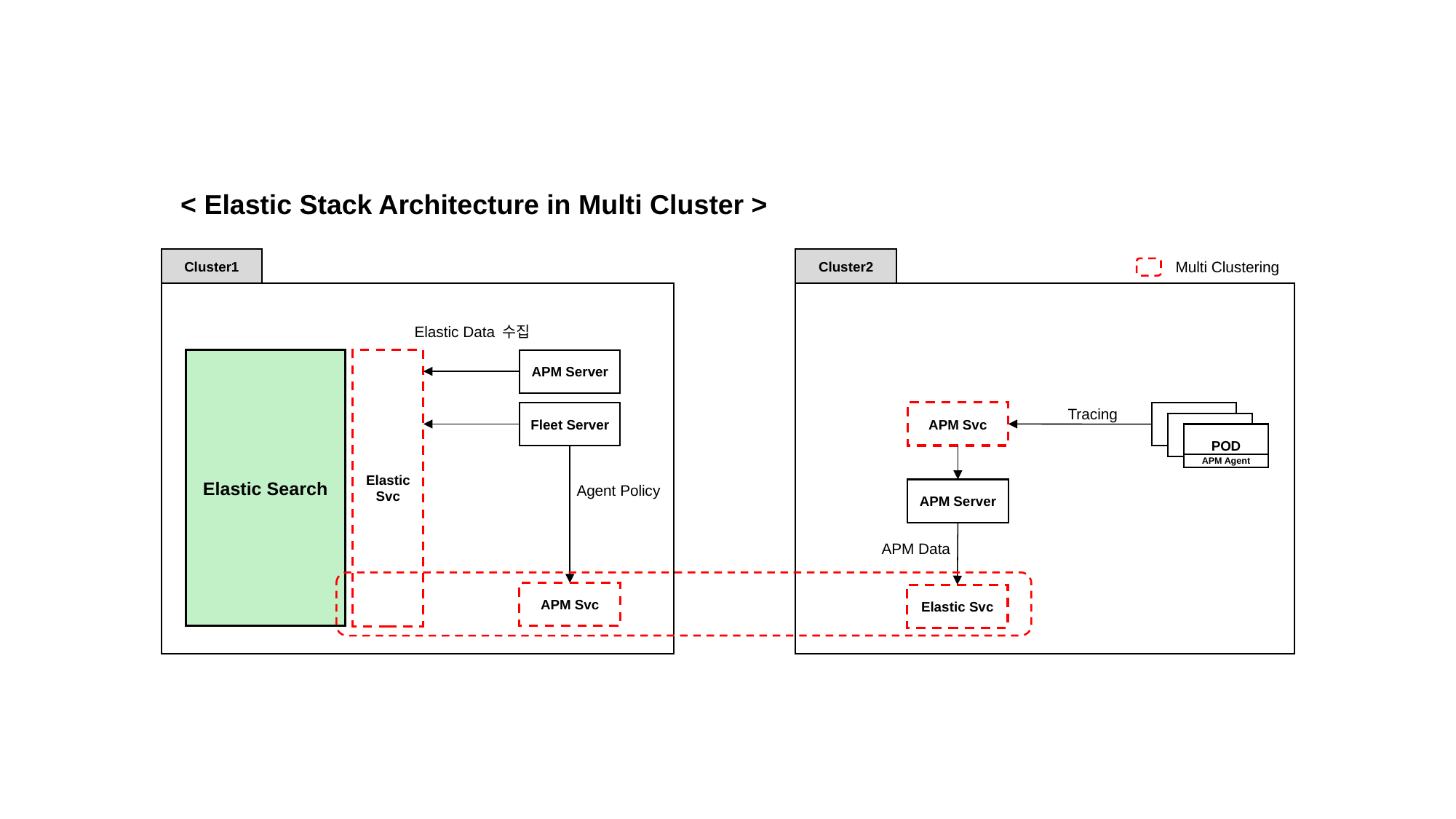

< Elastic Stack Architecture in Multi Cluster >
Cluster1
Cluster2
Multi Clustering

Elastic Data 수집
Elastic
Svc
Elastic Search
APM Server
Tracing
Fleet Server
APM Svc
POD
POD
POD
APM Agent
Agent Policy
APM Server
APM Data

APM Svc
Elastic Svc